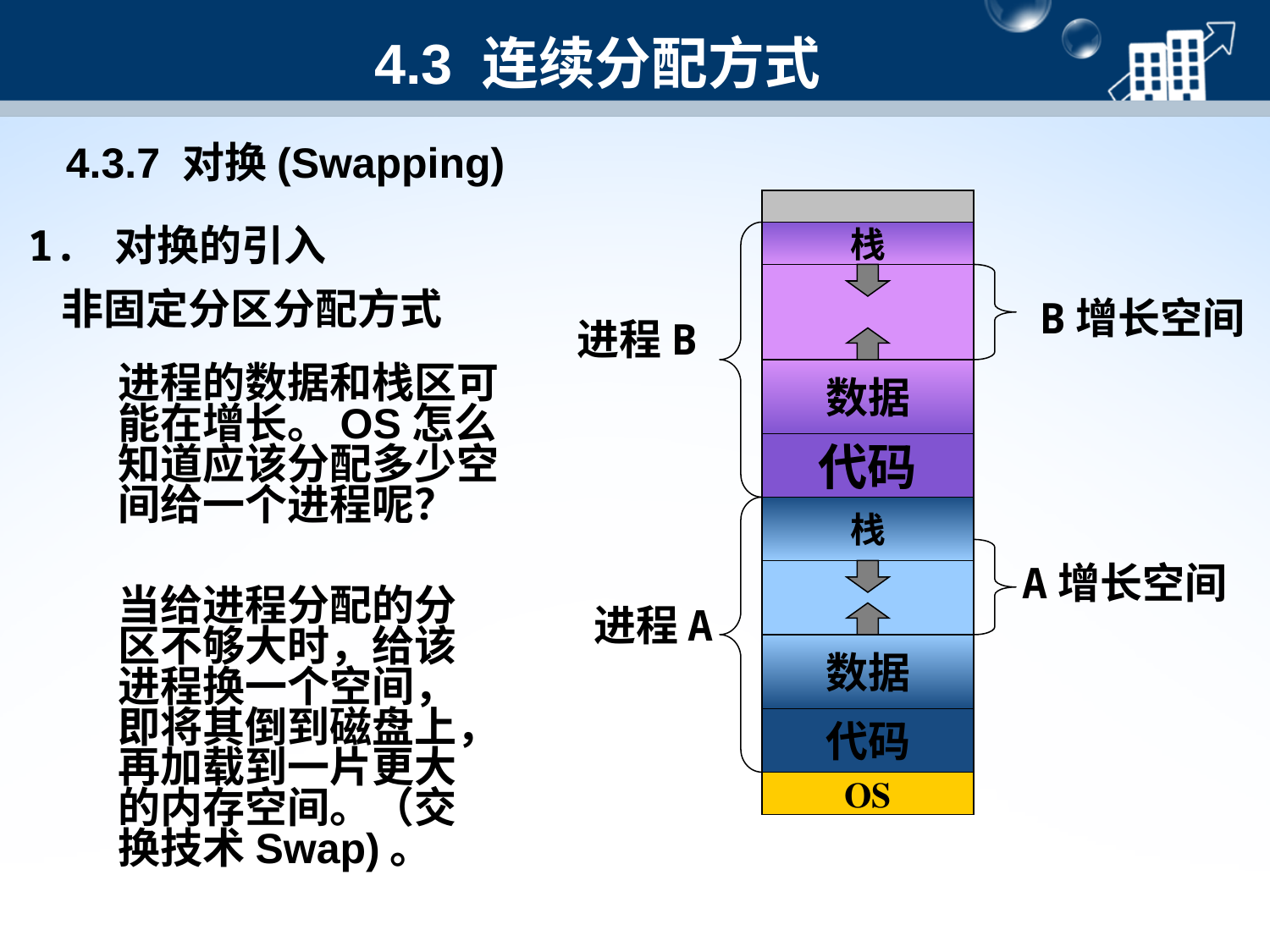

4.3 连续分配方式
4.3.7 对换(Swapping)

栈

B增长空间
进程B

数据
代码

栈

A增长空间

进程A

数据
代码
OS
1. 对换的引入
非固定分区分配方式
进程的数据和栈区可能在增长。OS怎么知道应该分配多少空间给一个进程呢？
当给进程分配的分区不够大时，给该进程换一个空间，即将其倒到磁盘上，再加载到一片更大的内存空间。（交换技术Swap)。